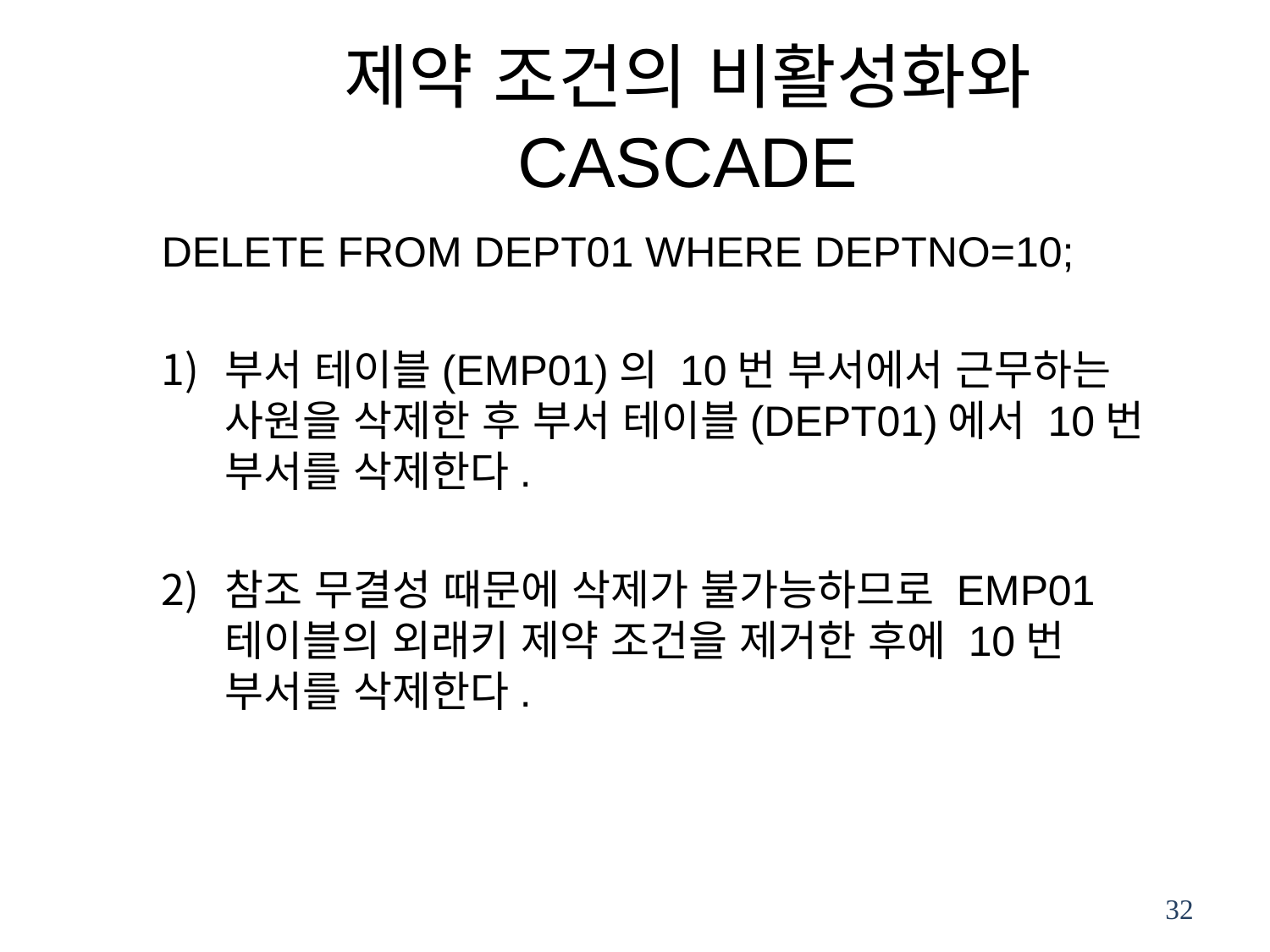

# 제약 조건의 비활성화와 CASCADE
DELETE FROM DEPT01 WHERE DEPTNO=10;

부서 테이블(EMP01)의 10번 부서에서 근무하는 사원을 삭제한 후 부서 테이블(DEPT01)에서 10번 부서를 삭제한다.

참조 무결성 때문에 삭제가 불가능하므로 EMP01 테이블의 외래키 제약 조건을 제거한 후에 10번 부서를 삭제한다.
32